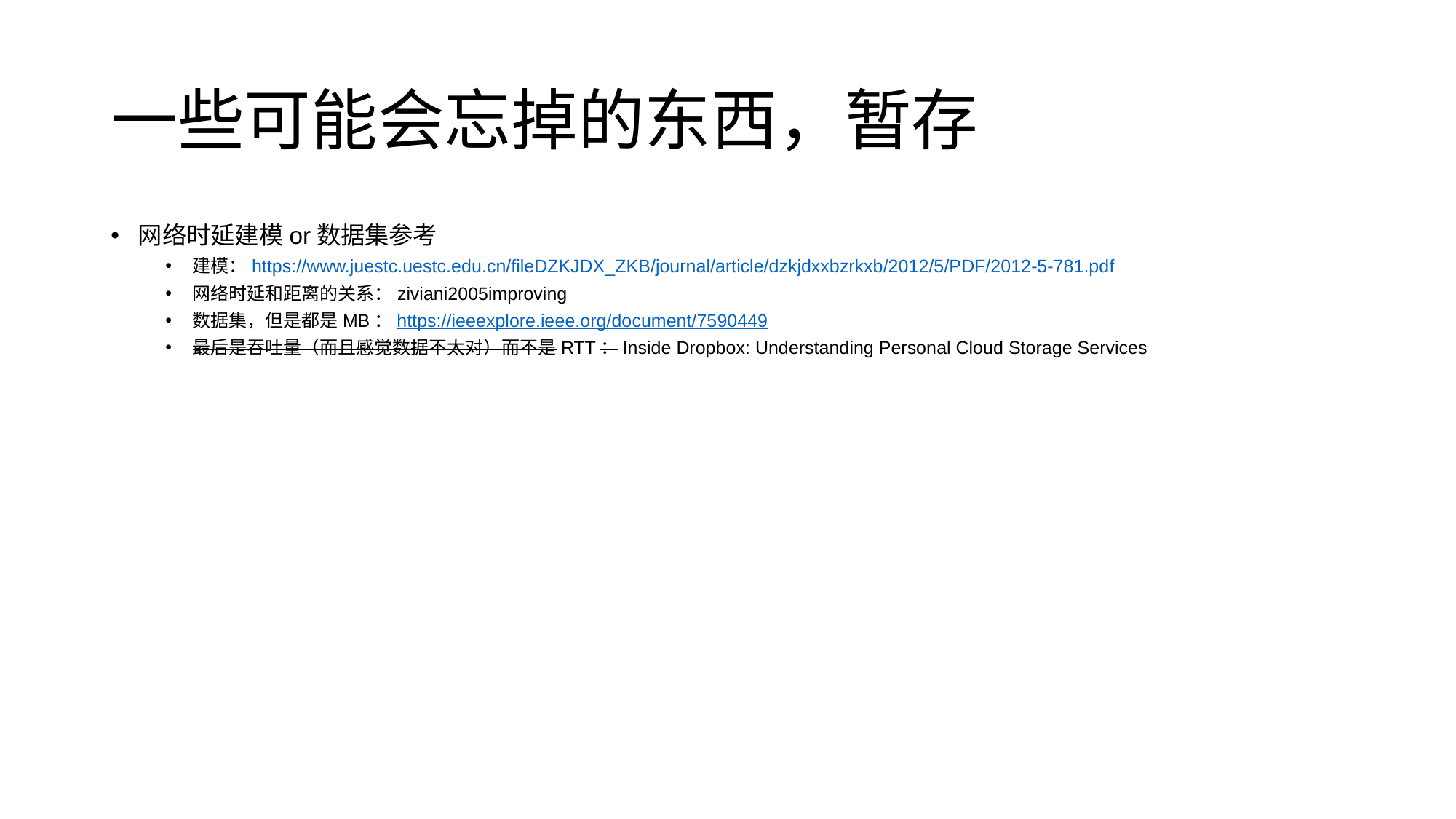

# 一些可能会忘掉的东西，暂存
网络时延建模or数据集参考
建模：https://www.juestc.uestc.edu.cn/fileDZKJDX_ZKB/journal/article/dzkjdxxbzrkxb/2012/5/PDF/2012-5-781.pdf
网络时延和距离的关系：ziviani2005improving
数据集，但是都是MB：https://ieeexplore.ieee.org/document/7590449
最后是吞吐量（而且感觉数据不太对）而不是RTT：Inside Dropbox: Understanding Personal Cloud Storage Services